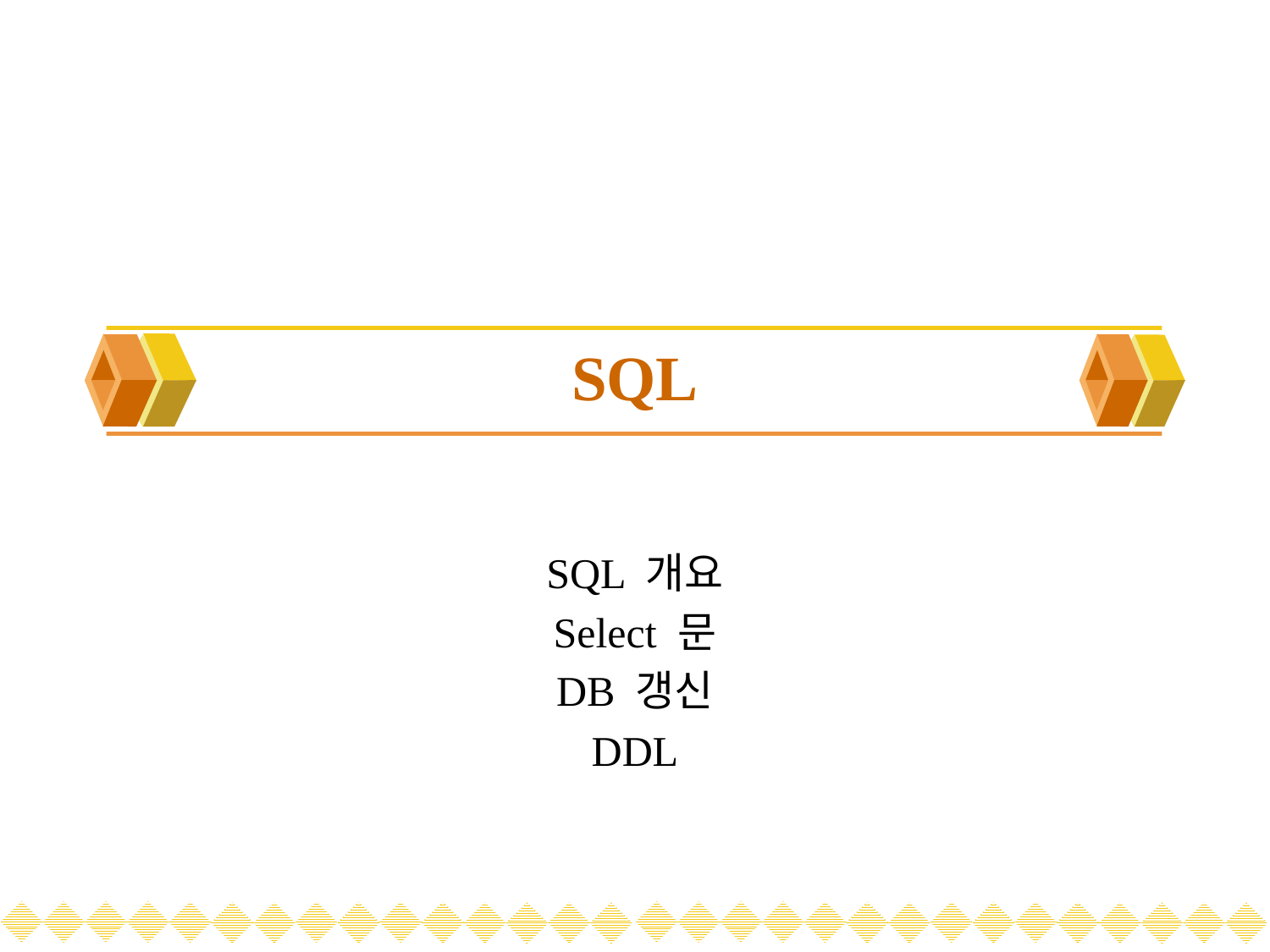

# SQL
SQL 개요
Select 문
DB 갱신
DDL